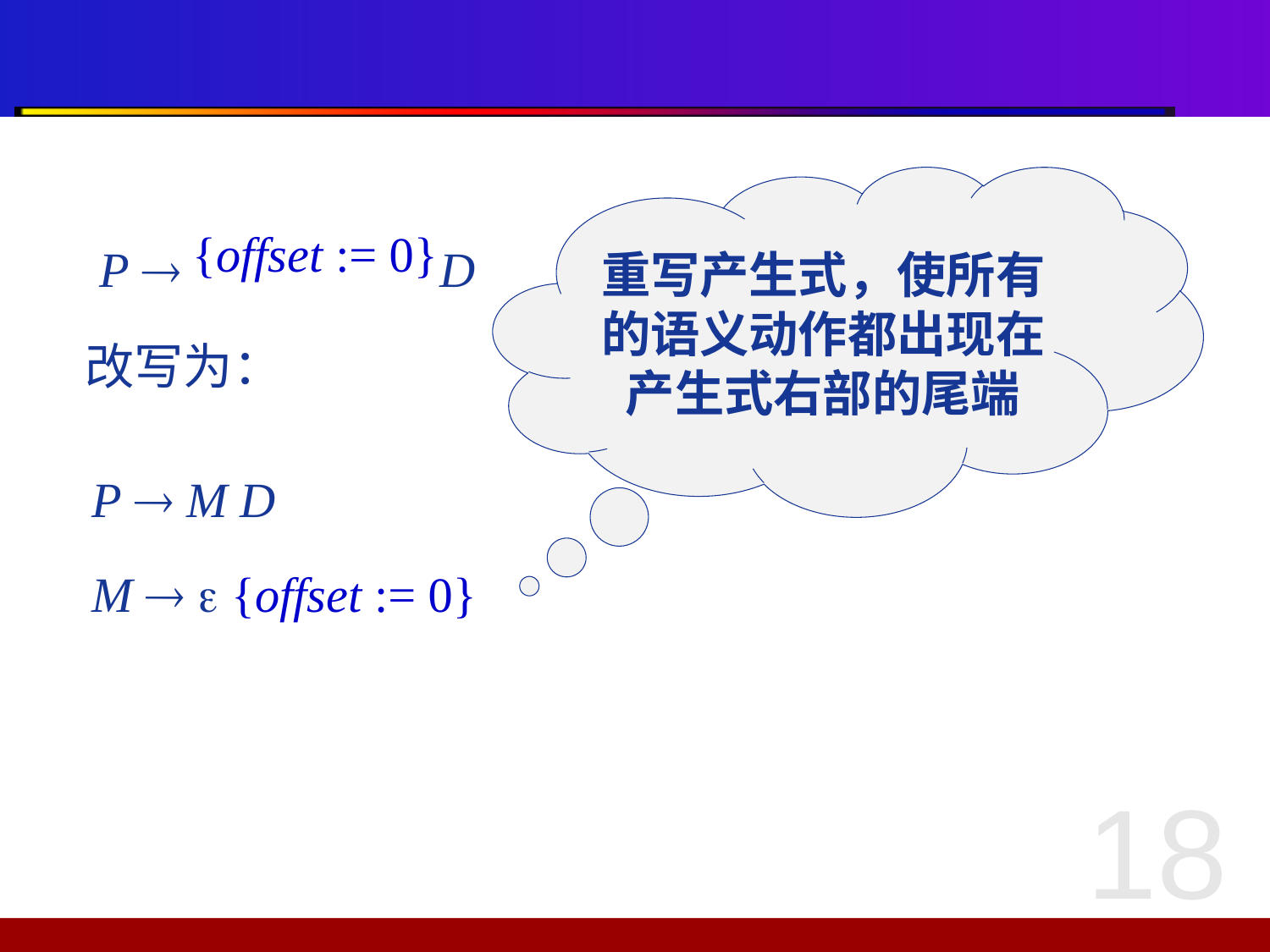

重写产生式，使所有的语义动作都出现在产生式右部的尾端
P →                     D
{offset := 0}
改写为：
P → M D
M → ε {offset := 0}
18